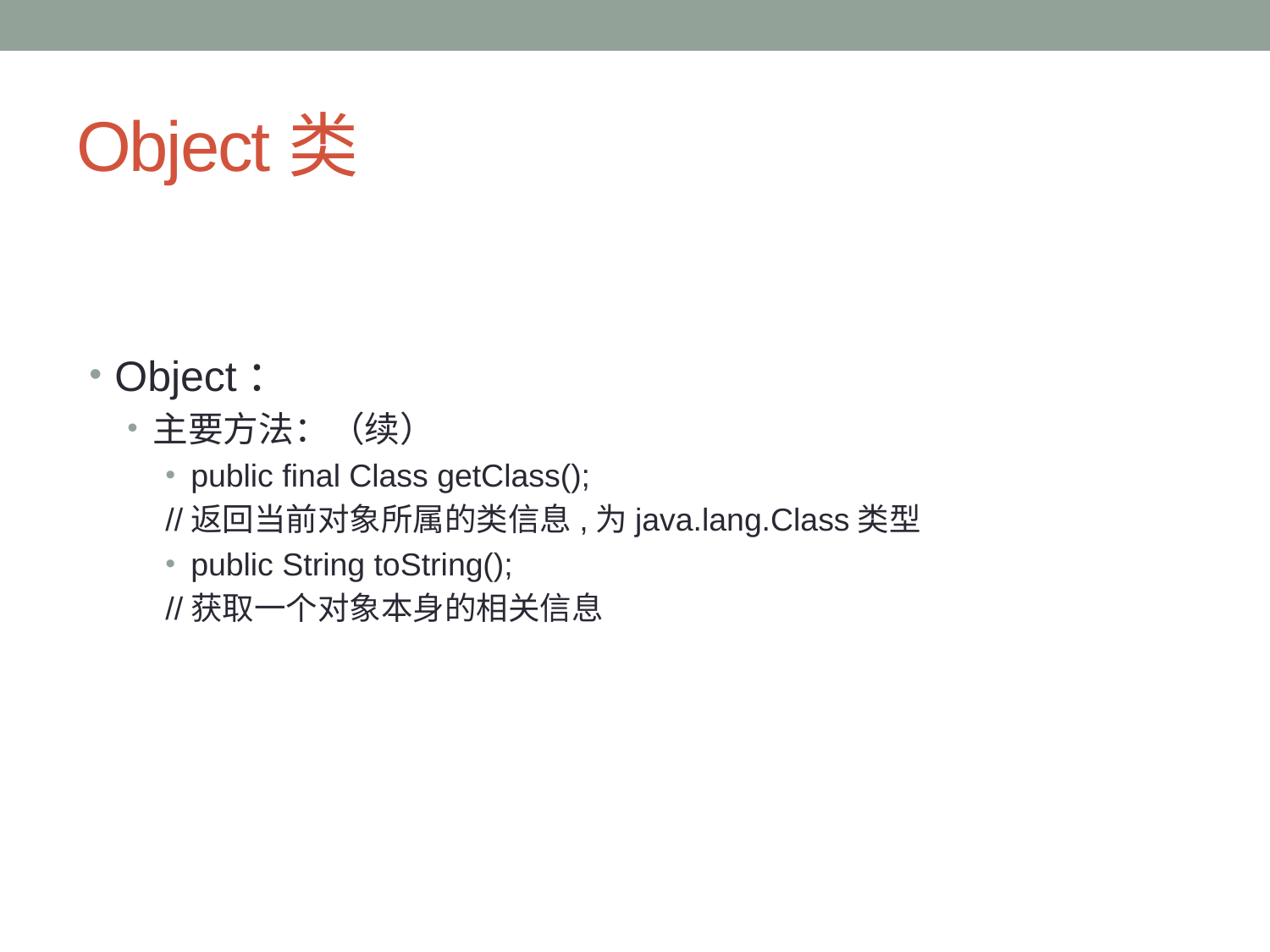

# Object类
Object：
主要方法：（续）
public final Class getClass();
//返回当前对象所属的类信息,为java.lang.Class类型
public String toString();
//获取一个对象本身的相关信息